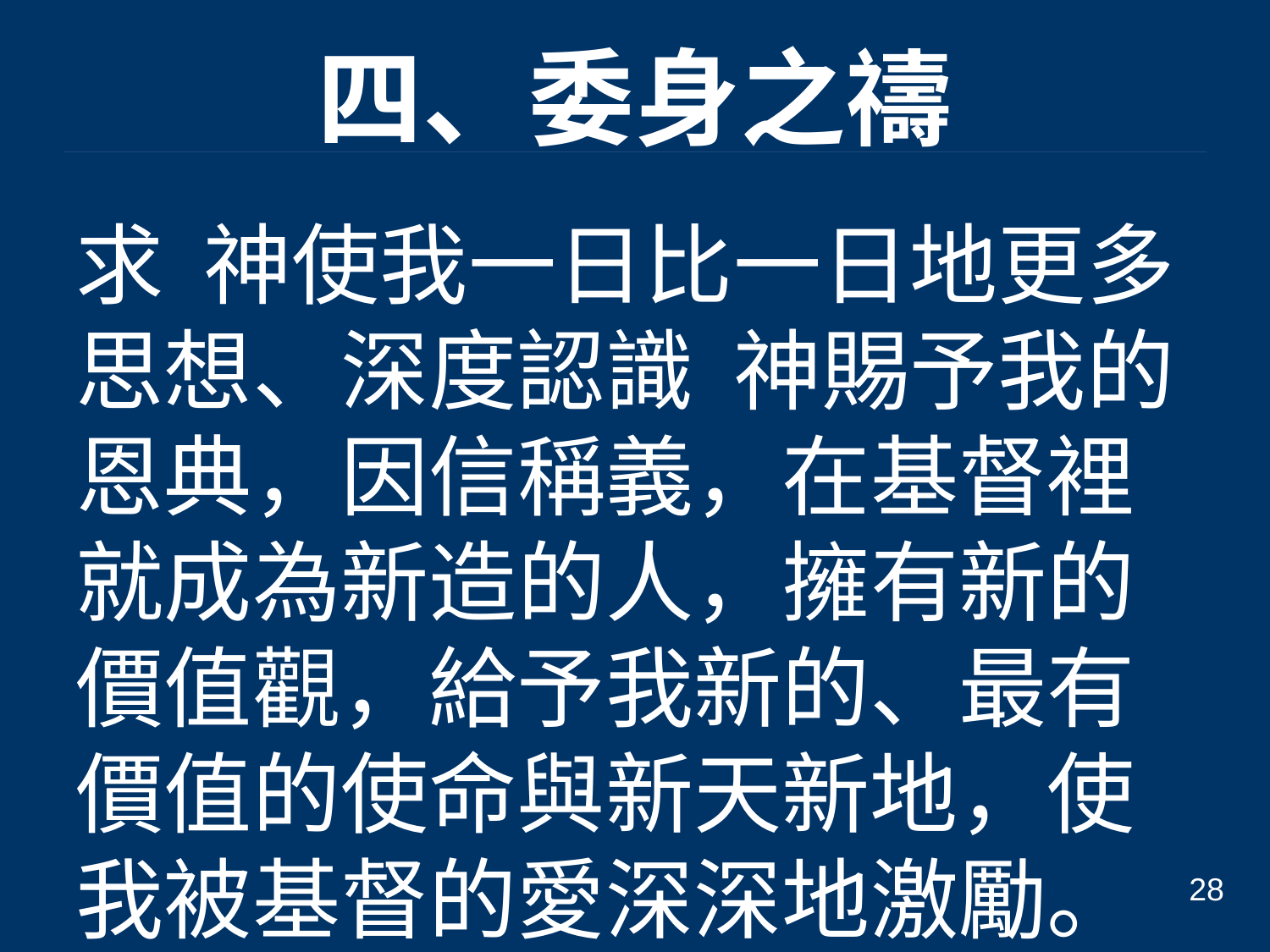

四、委身之禱

求  神使我一日比一日地更多思想、深度認識  神賜予我的恩典，因信稱義，在基督裡就成為新造的人，擁有新的價值觀，給予我新的、最有價值的使命與新天新地，使我被基督的愛深深地激勵。
28